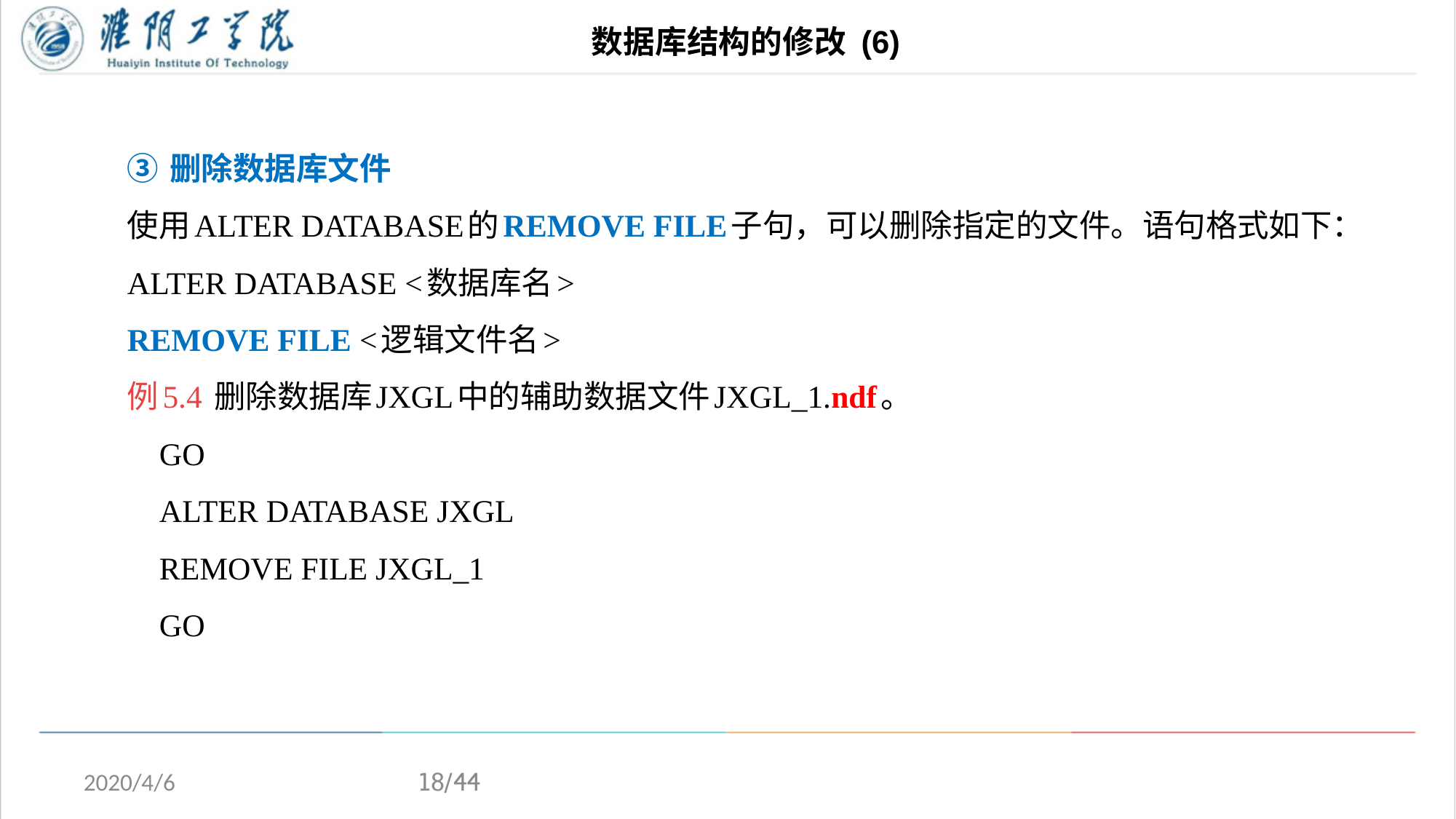

# 数据库结构的修改 (6)
③ 删除数据库文件
使用ALTER DATABASE的REMOVE FILE子句，可以删除指定的文件。语句格式如下：
ALTER DATABASE <数据库名>
REMOVE FILE <逻辑文件名>
例5.4 删除数据库JXGL中的辅助数据文件JXGL_1.ndf。
    GO
    ALTER DATABASE JXGL
    REMOVE FILE JXGL_1
    GO
18/44
2020/4/6